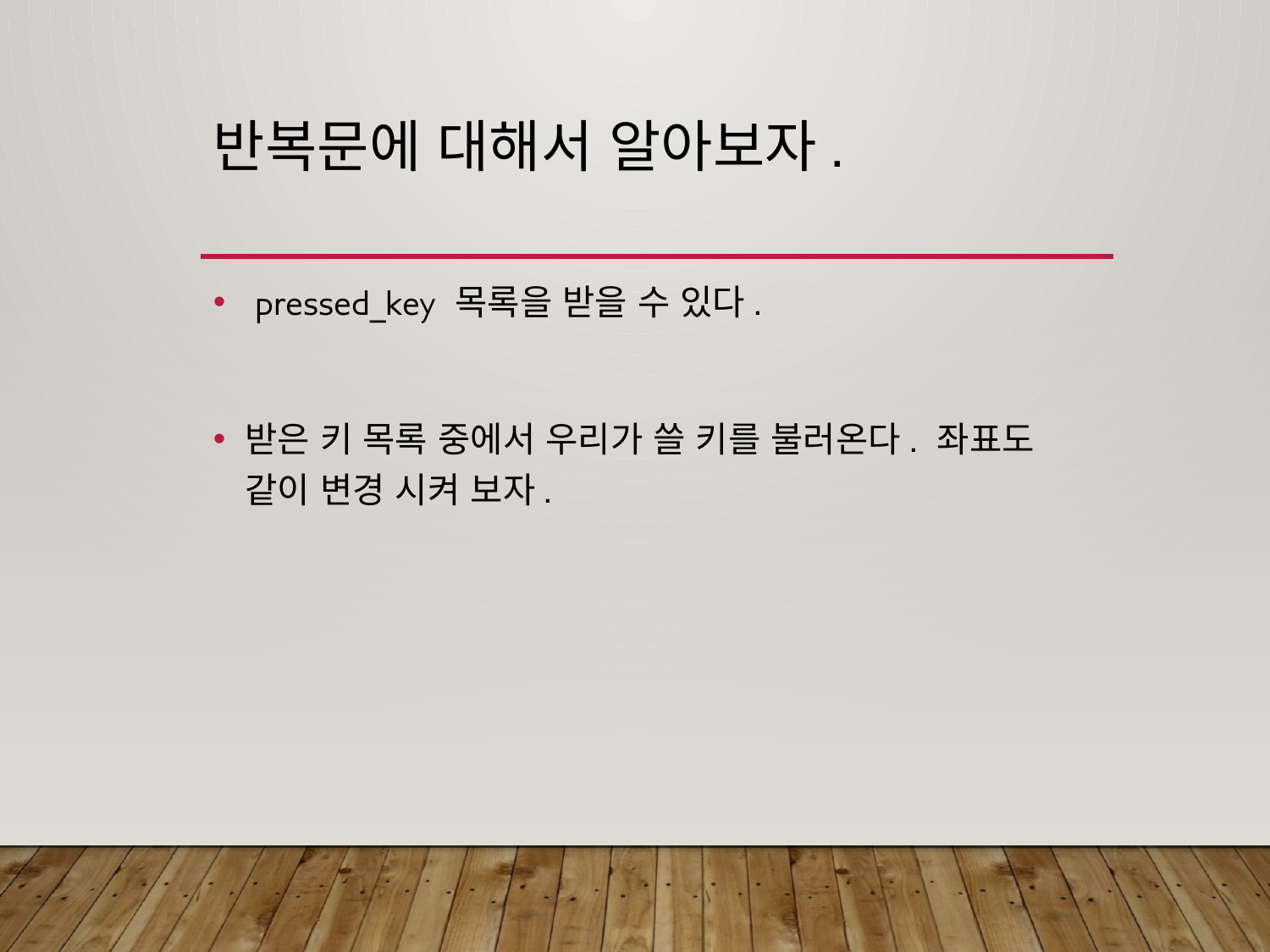

# 반복문에 대해서 알아보자.
 pressed_key 목록을 받을 수 있다.

받은 키 목록 중에서 우리가 쓸 키를 불러온다. 좌표도 같이 변경 시켜 보자.